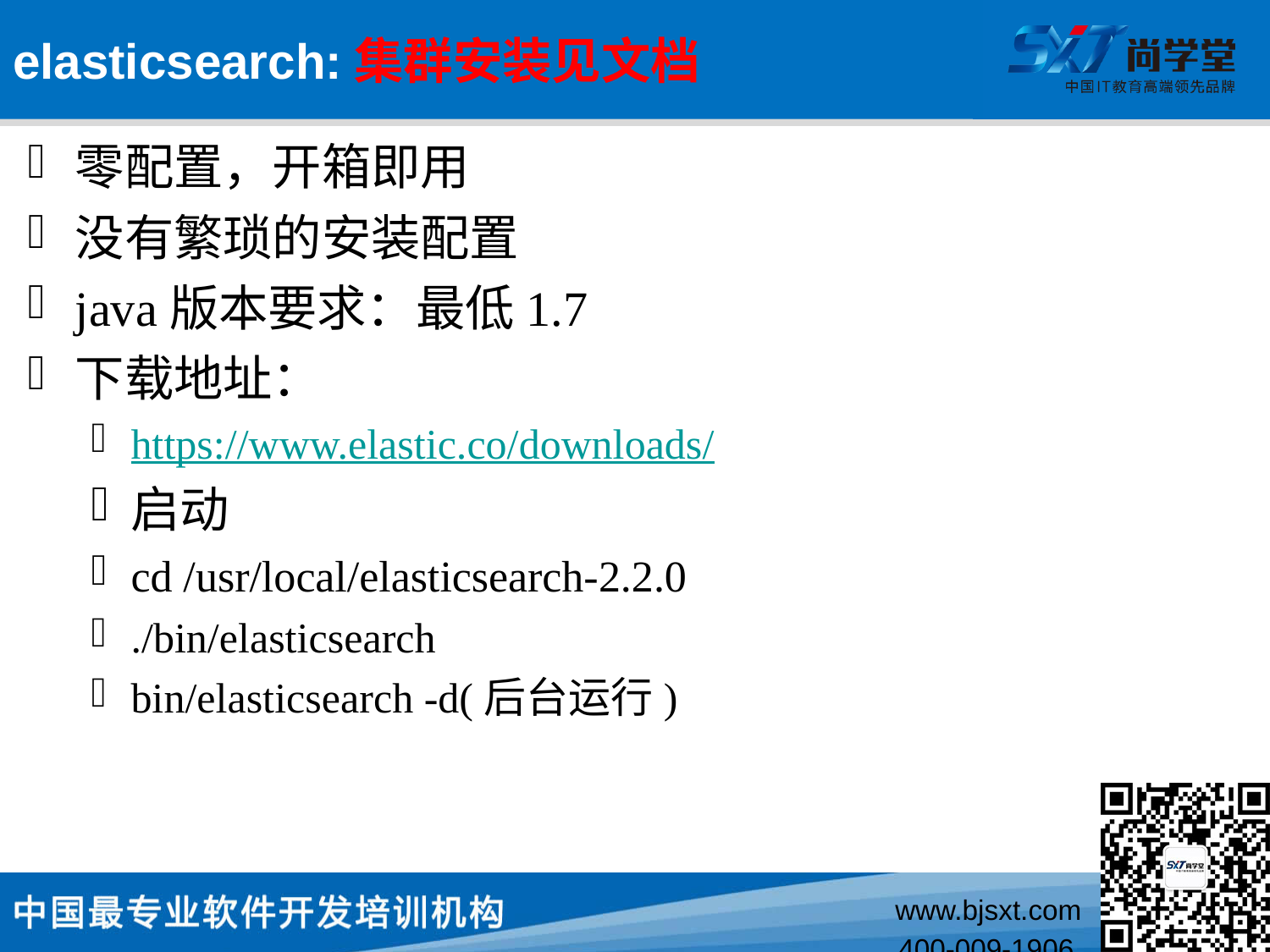

# elasticsearch:集群安装见文档
零配置，开箱即用
没有繁琐的安装配置
java版本要求：最低1.7
下载地址：
https://www.elastic.co/downloads/
启动
cd /usr/local/elasticsearch-2.2.0
./bin/elasticsearch
bin/elasticsearch -d(后台运行)